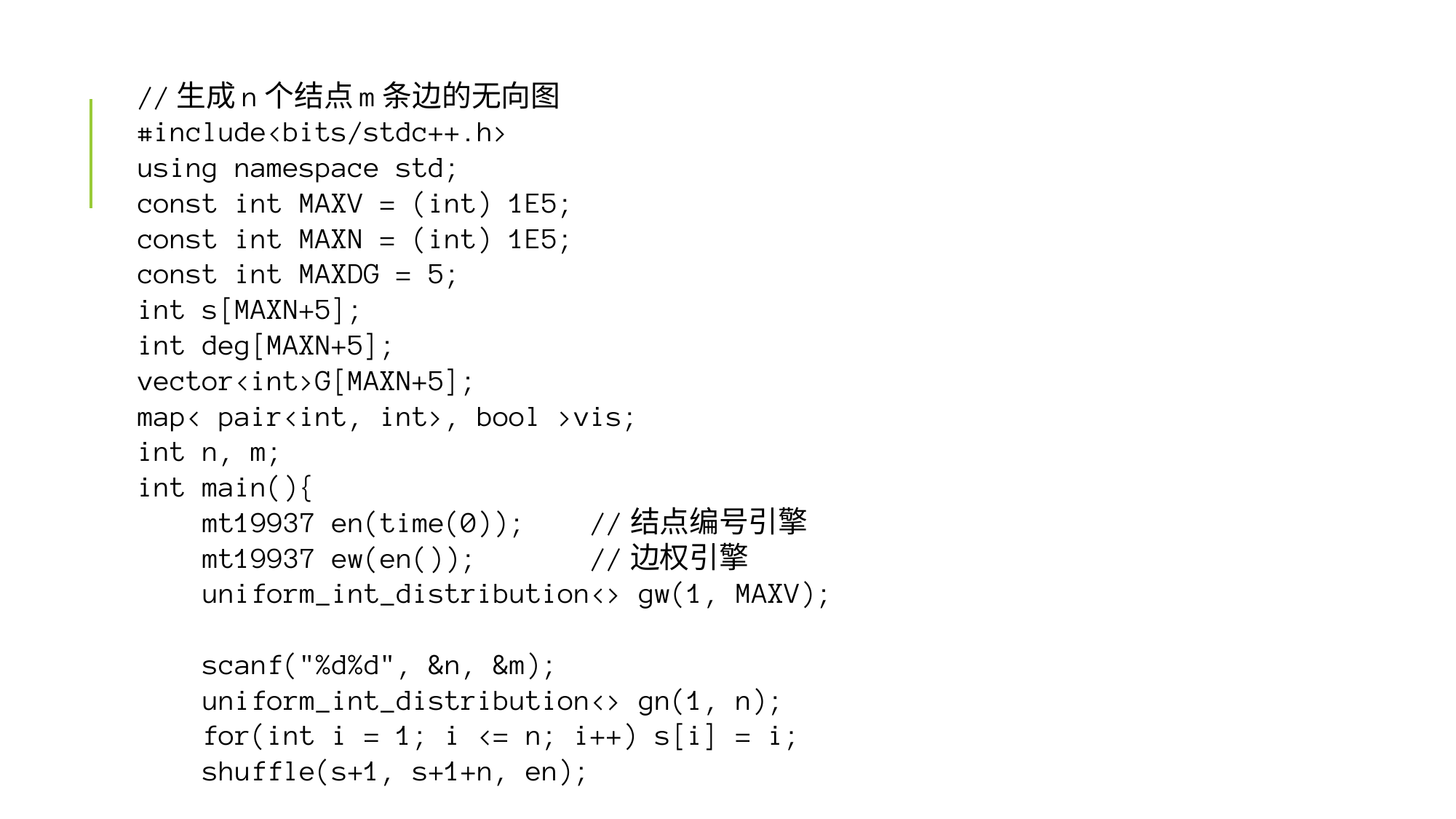

//生成n个结点m条边的无向图
#include<bits/stdc++.h>
using namespace std;
const int MAXV = (int) 1E5;
const int MAXN = (int) 1E5;
const int MAXDG = 5;
int s[MAXN+5];
int deg[MAXN+5];
vector<int>G[MAXN+5];
map< pair<int, int>, bool >vis;
int n, m;
int main(){
    mt19937 en(time(0));    //结点编号引擎
    mt19937 ew(en());       //边权引擎
    uniform_int_distribution<> gw(1, MAXV);

    scanf("%d%d", &n, &m);
    uniform_int_distribution<> gn(1, n);
    for(int i = 1; i <= n; i++) s[i] = i;
    shuffle(s+1, s+1+n, en);